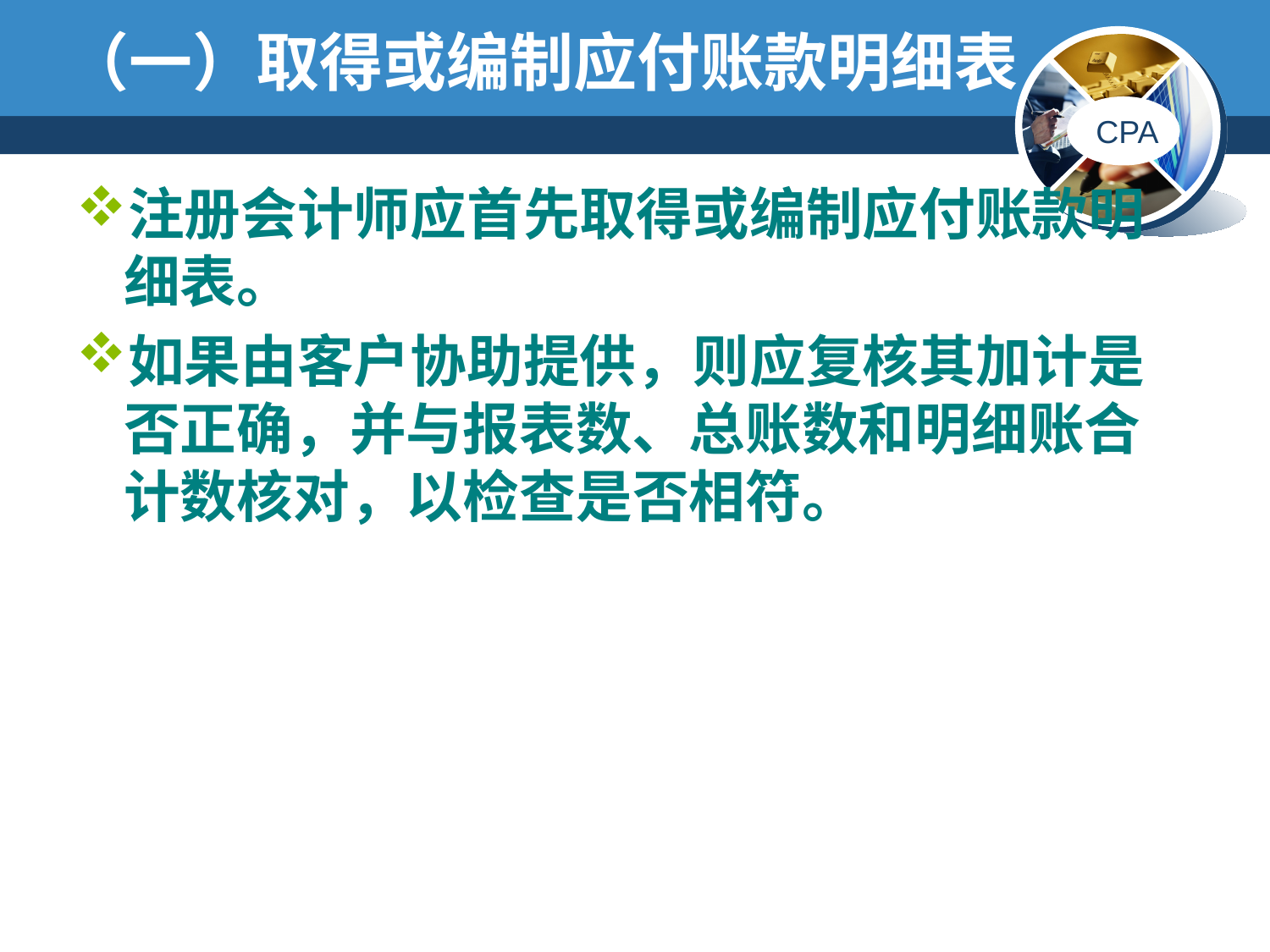

# （一）取得或编制应付账款明细表
注册会计师应首先取得或编制应付账款明细表。
如果由客户协助提供，则应复核其加计是否正确，并与报表数、总账数和明细账合计数核对，以检查是否相符。